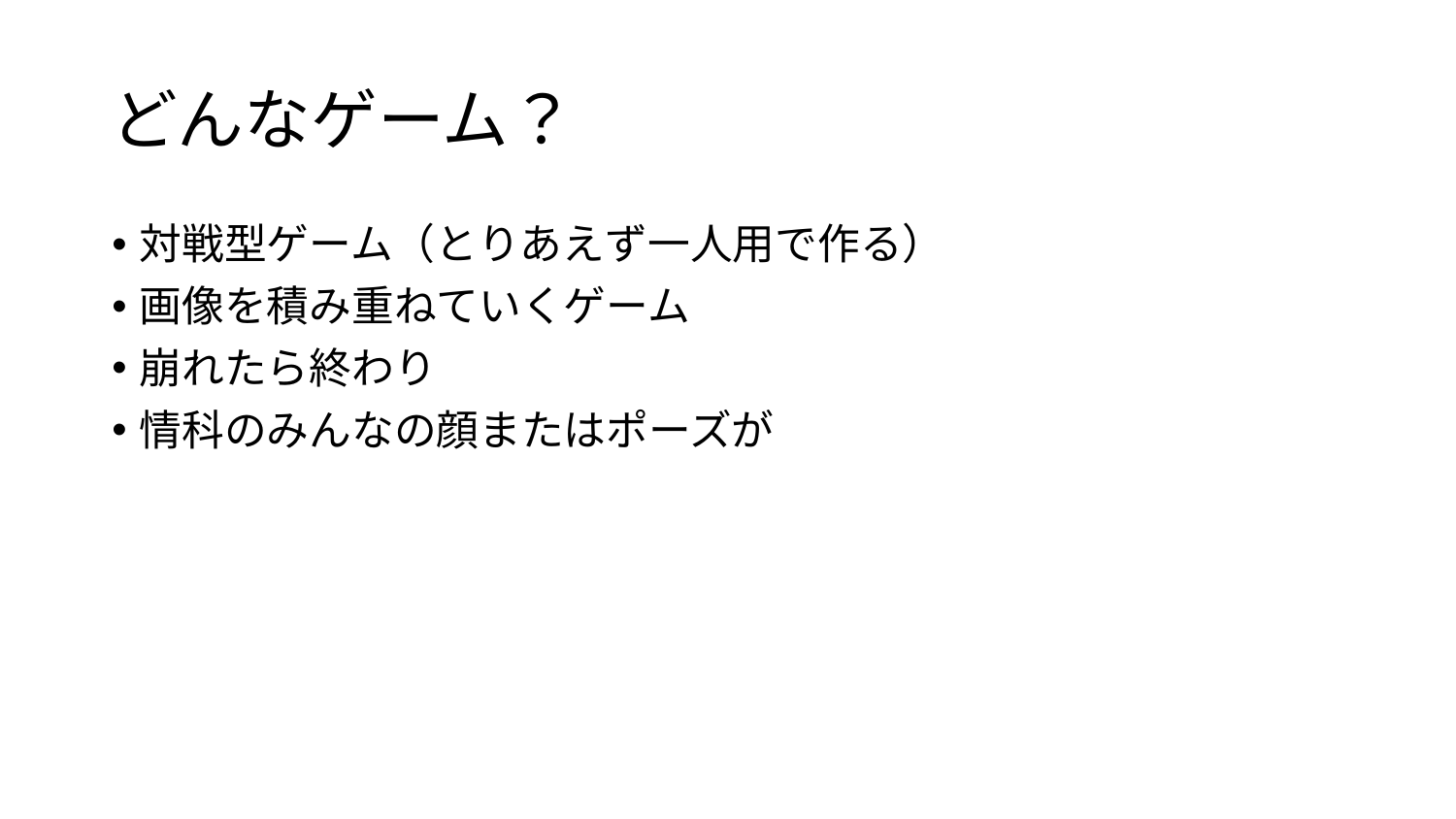

# どんなゲーム？
対戦型ゲーム（とりあえず一人用で作る）
画像を積み重ねていくゲーム
崩れたら終わり
情科のみんなの顔またはポーズが